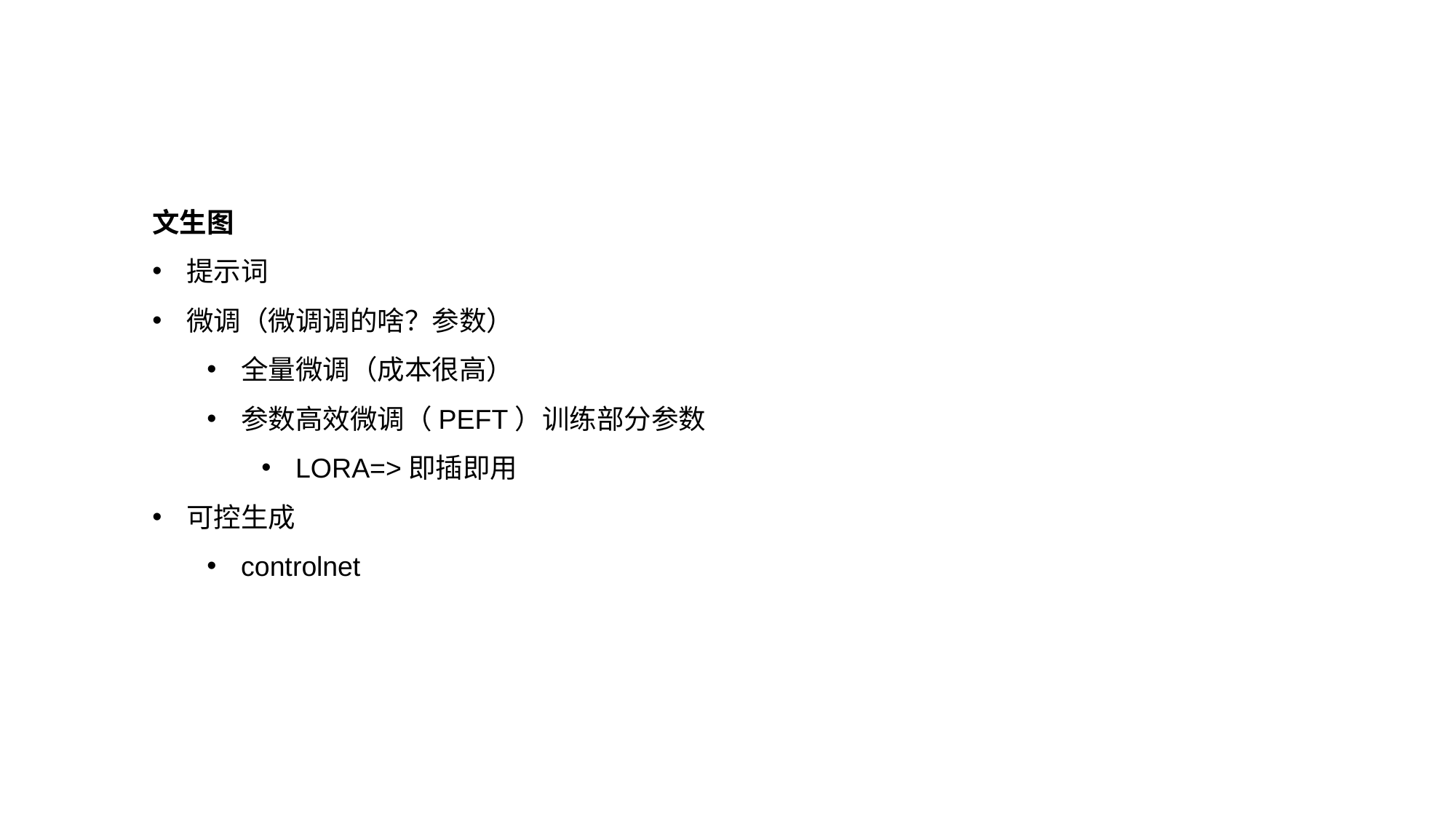

文生图
提示词
微调（微调调的啥？参数）
全量微调（成本很高）
参数高效微调（PEFT）训练部分参数
LORA=>即插即用
可控生成
controlnet